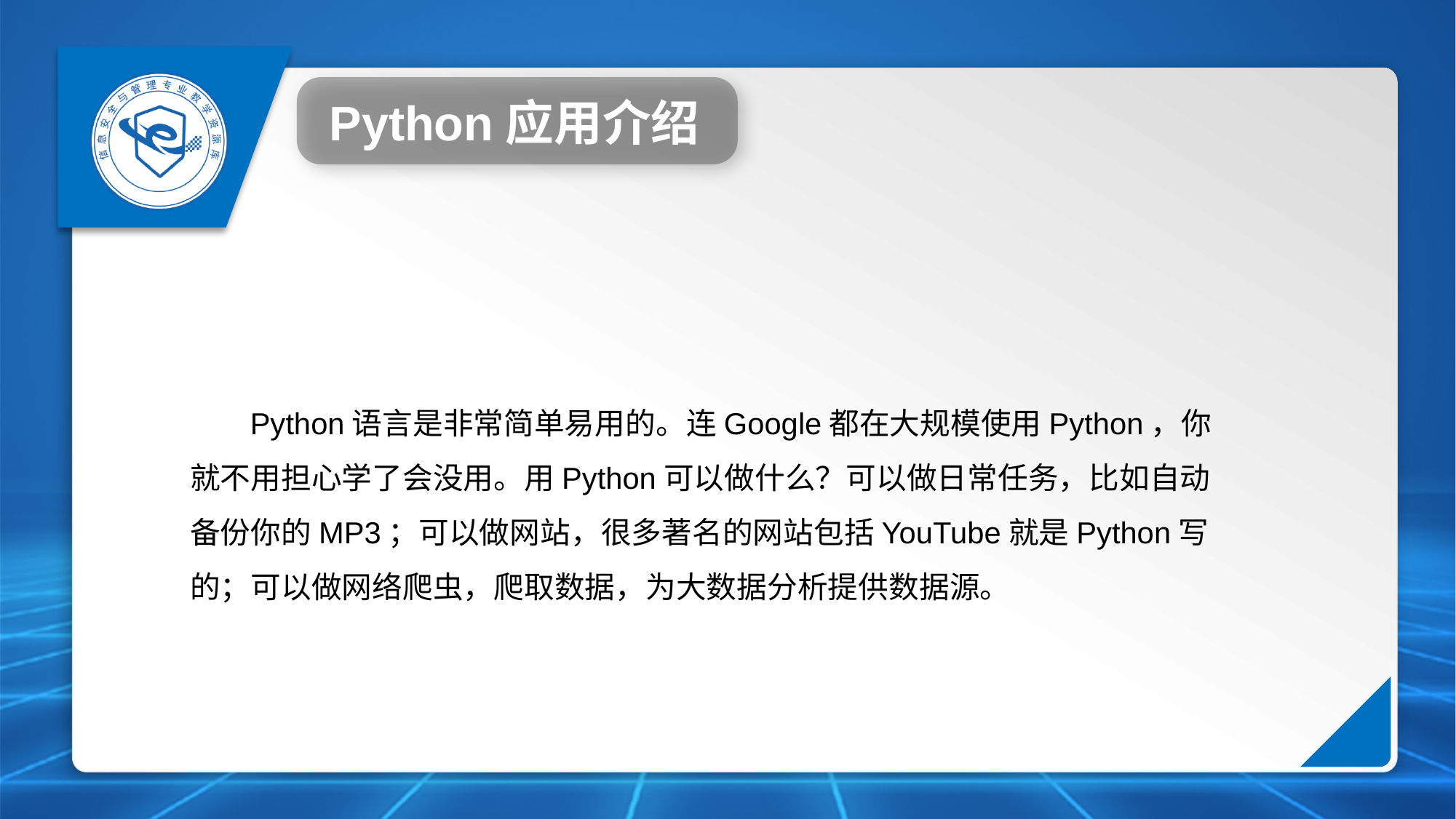

Python应用介绍
Python语言是非常简单易用的。连Google都在大规模使用Python，你就不用担心学了会没用。用Python可以做什么？可以做日常任务，比如自动备份你的MP3；可以做网站，很多著名的网站包括YouTube就是Python写的；可以做网络爬虫，爬取数据，为大数据分析提供数据源。